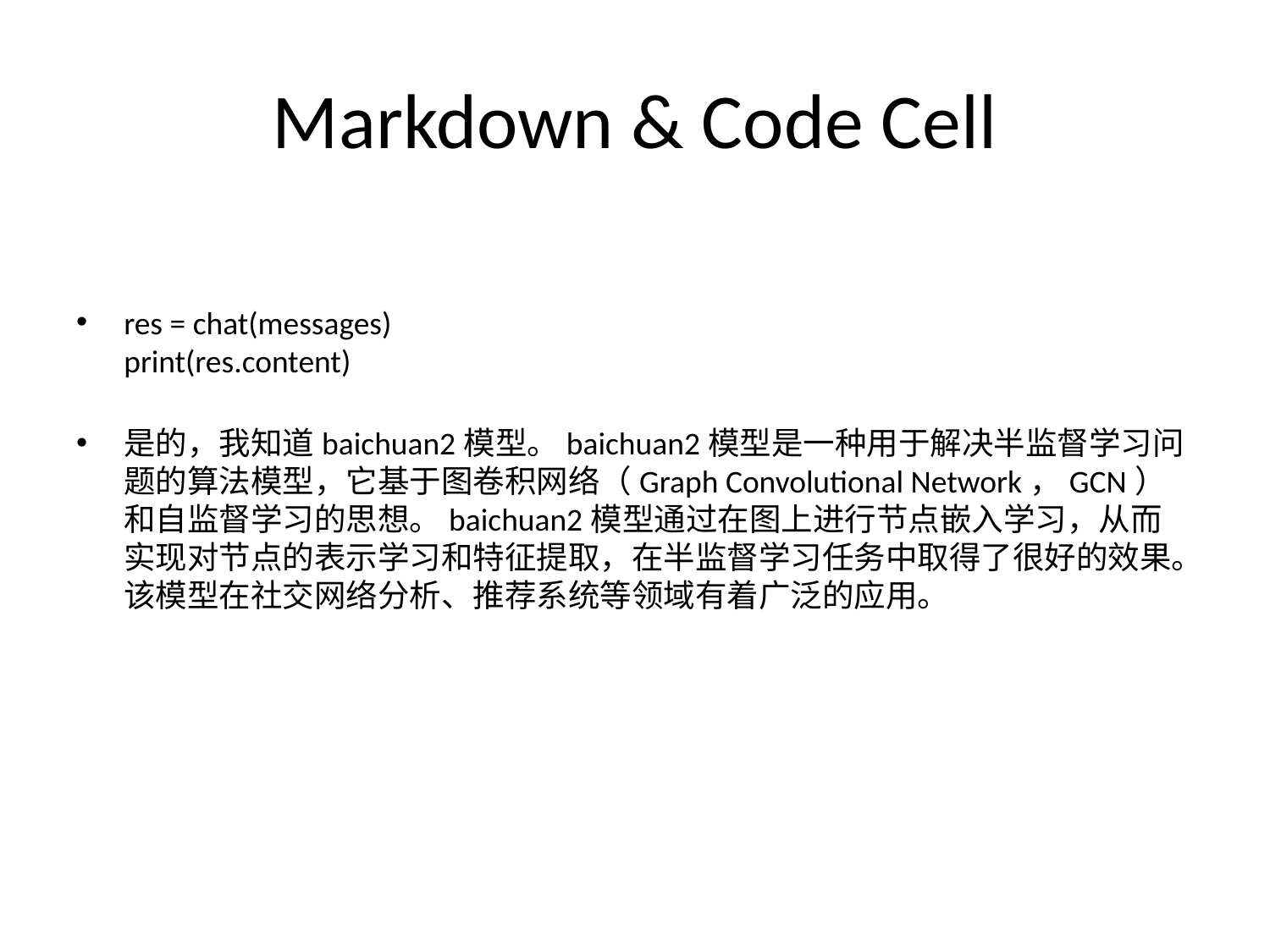

# Markdown & Code Cell

res = chat(messages)
print(res.content)
是的，我知道baichuan2模型。baichuan2模型是一种用于解决半监督学习问题的算法模型，它基于图卷积网络（Graph Convolutional Network，GCN）和自监督学习的思想。baichuan2模型通过在图上进行节点嵌入学习，从而实现对节点的表示学习和特征提取，在半监督学习任务中取得了很好的效果。该模型在社交网络分析、推荐系统等领域有着广泛的应用。